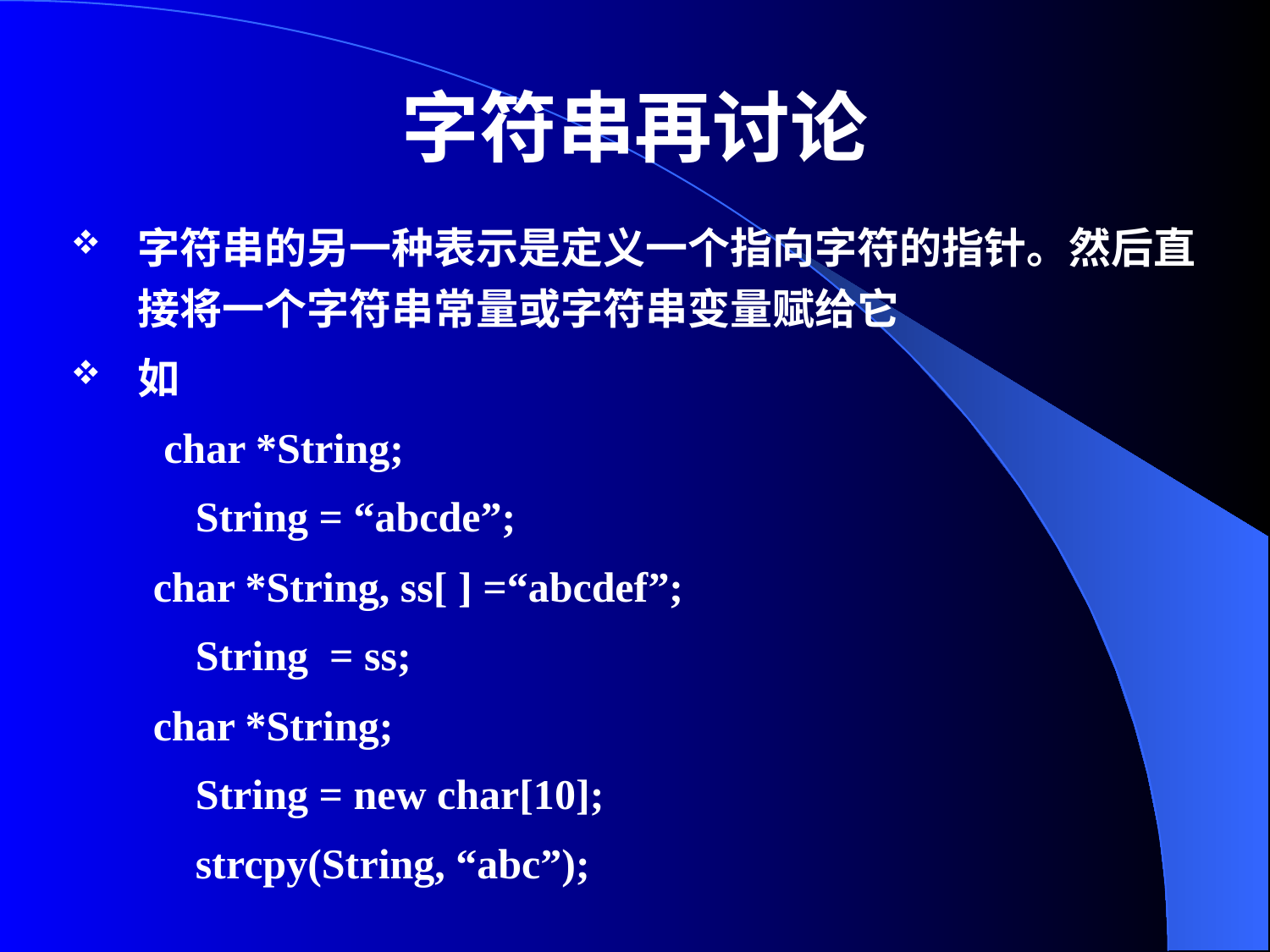

# 字符串再讨论
字符串的另一种表示是定义一个指向字符的指针。然后直接将一个字符串常量或字符串变量赋给它
如
 char *String;
    String = “abcde”;
char *String, ss[ ] =“abcdef”;
    String  = ss;
char *String;
    String = new char[10];
    strcpy(String, “abc”);